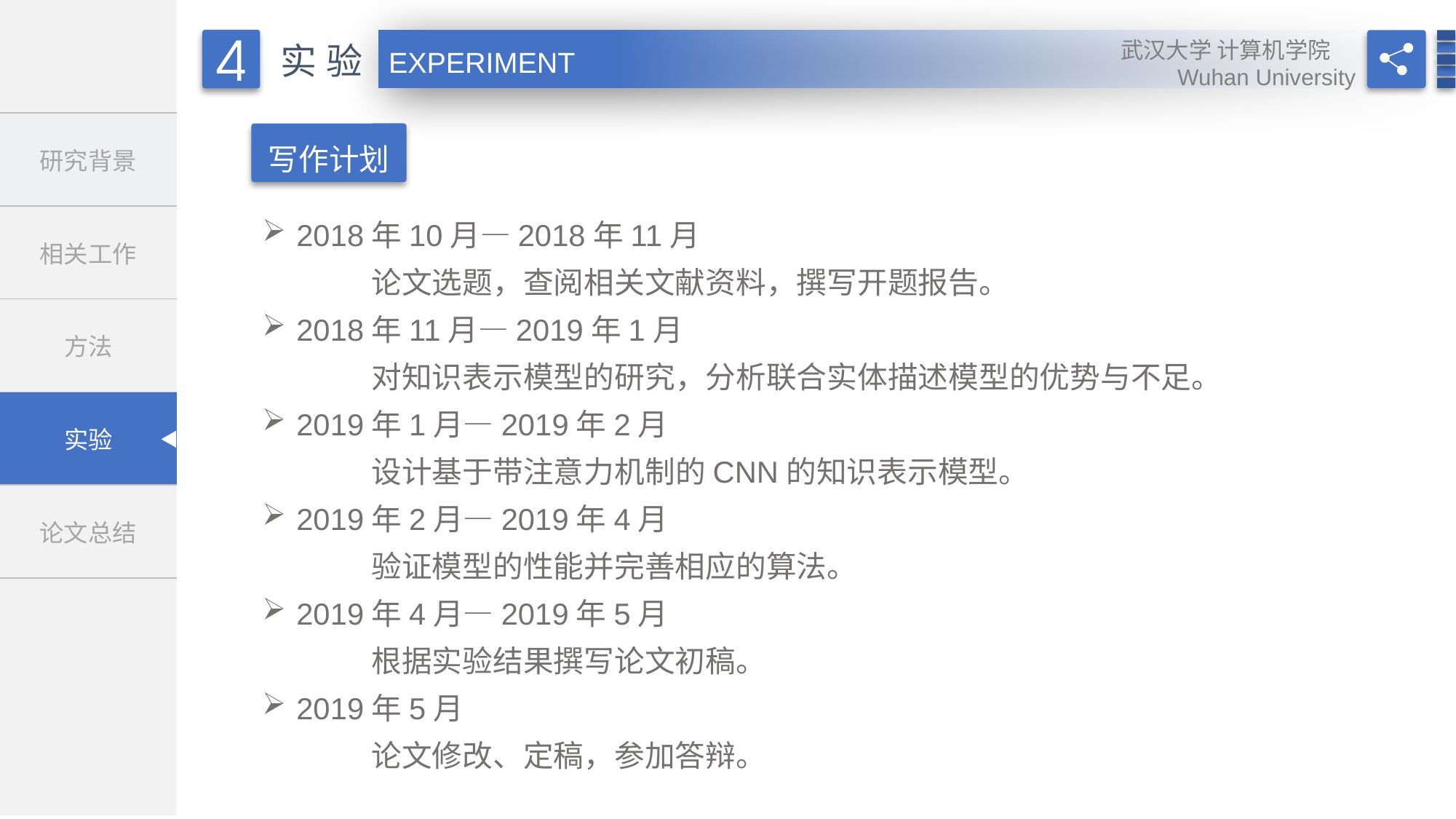

写作计划
2018年10月—2018年11月
	论文选题，查阅相关文献资料，撰写开题报告。
2018年11月—2019年1月
	对知识表示模型的研究，分析联合实体描述模型的优势与不足。
2019年1月—2019年2月
	设计基于带注意力机制的CNN的知识表示模型。
2019年2月—2019年4月
	验证模型的性能并完善相应的算法。
2019年4月—2019年5月
	根据实验结果撰写论文初稿。
2019年5月
	论文修改、定稿，参加答辩。